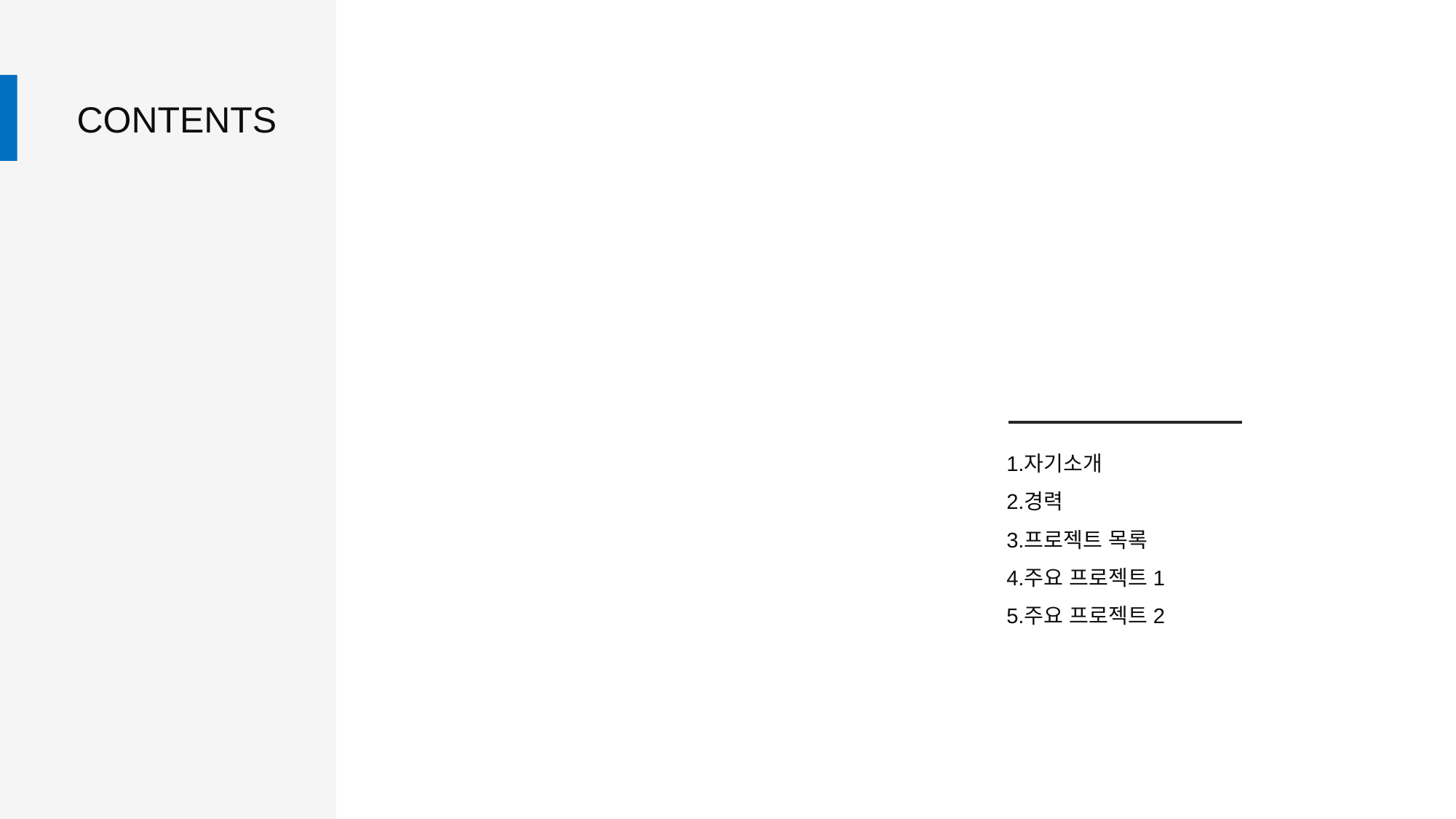

CONTENTS
자기소개
경력
프로젝트 목록
주요 프로젝트1
주요 프로젝트2